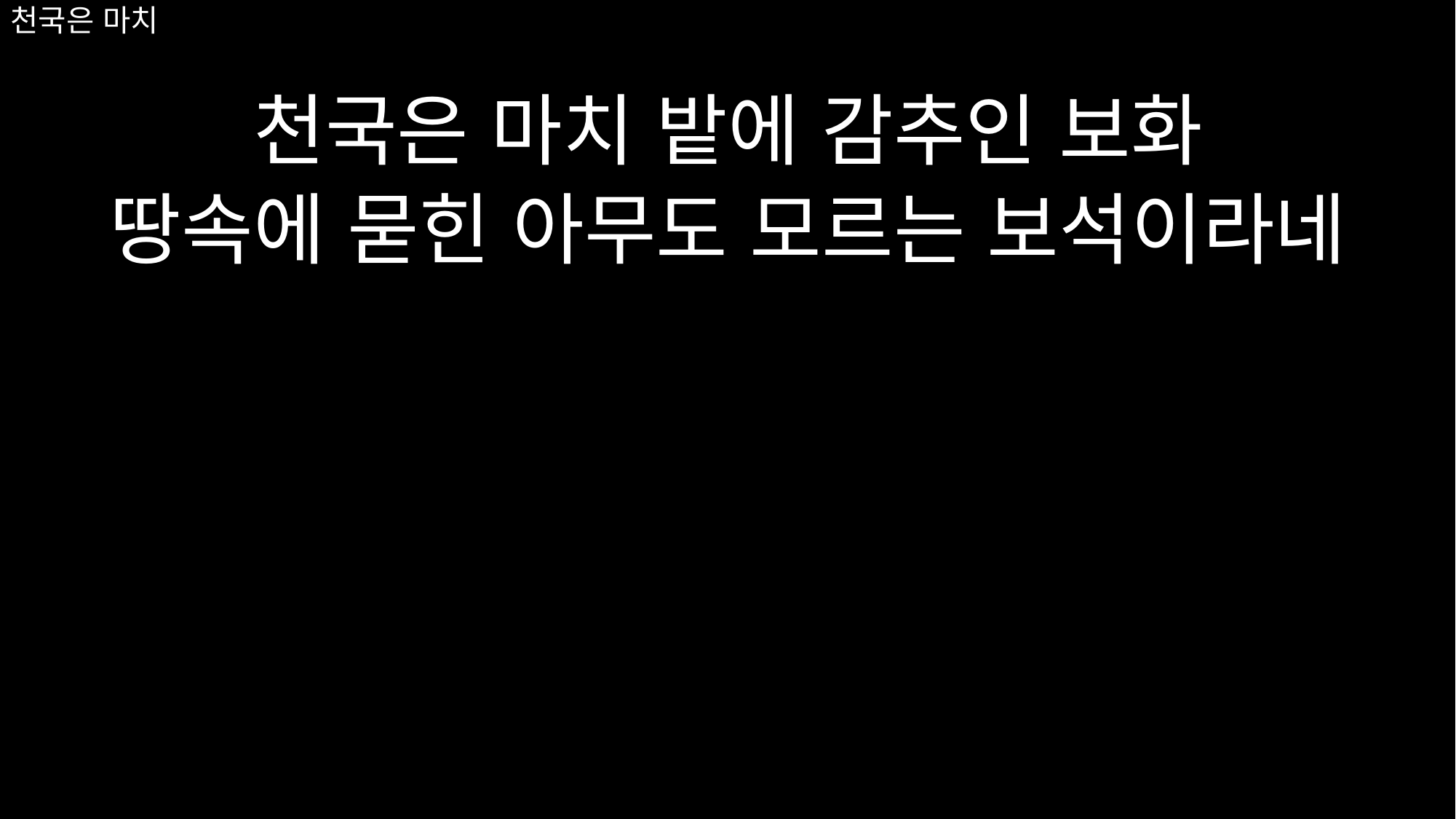

천국은 마치 밭에 감추인 보화
땅속에 묻힌 아무도 모르는 보석이라네

# 천국은 마치